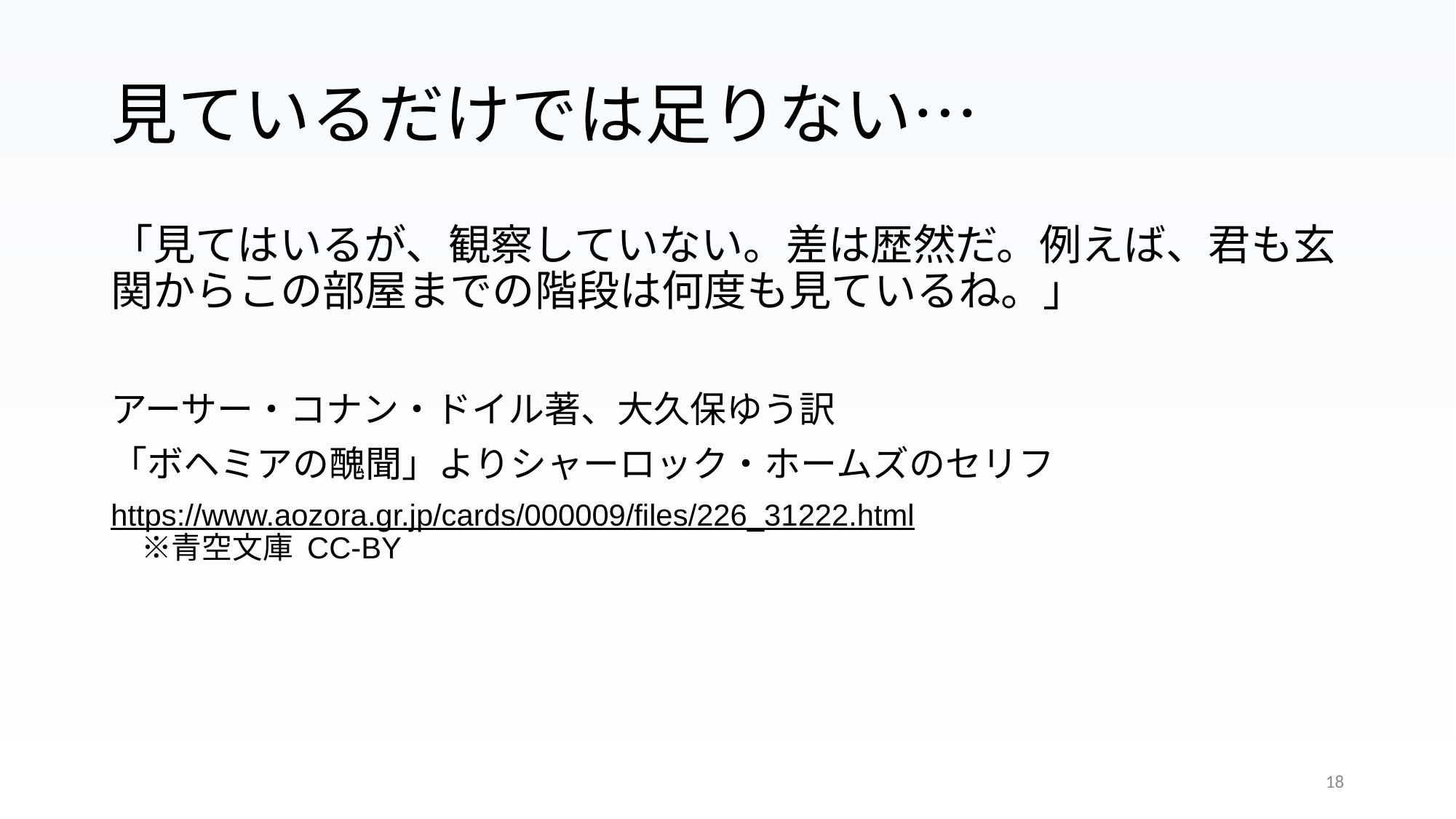

# 見ているだけでは足りない…
「見てはいるが、観察していない。差は歴然だ。例えば、君も玄関からこの部屋までの階段は何度も見ているね。」

アーサー・コナン・ドイル著、大久保ゆう訳
「ボヘミアの醜聞」よりシャーロック・ホームズのセリフ
https://www.aozora.gr.jp/cards/000009/files/226_31222.html
　※青空文庫 CC-BY
18